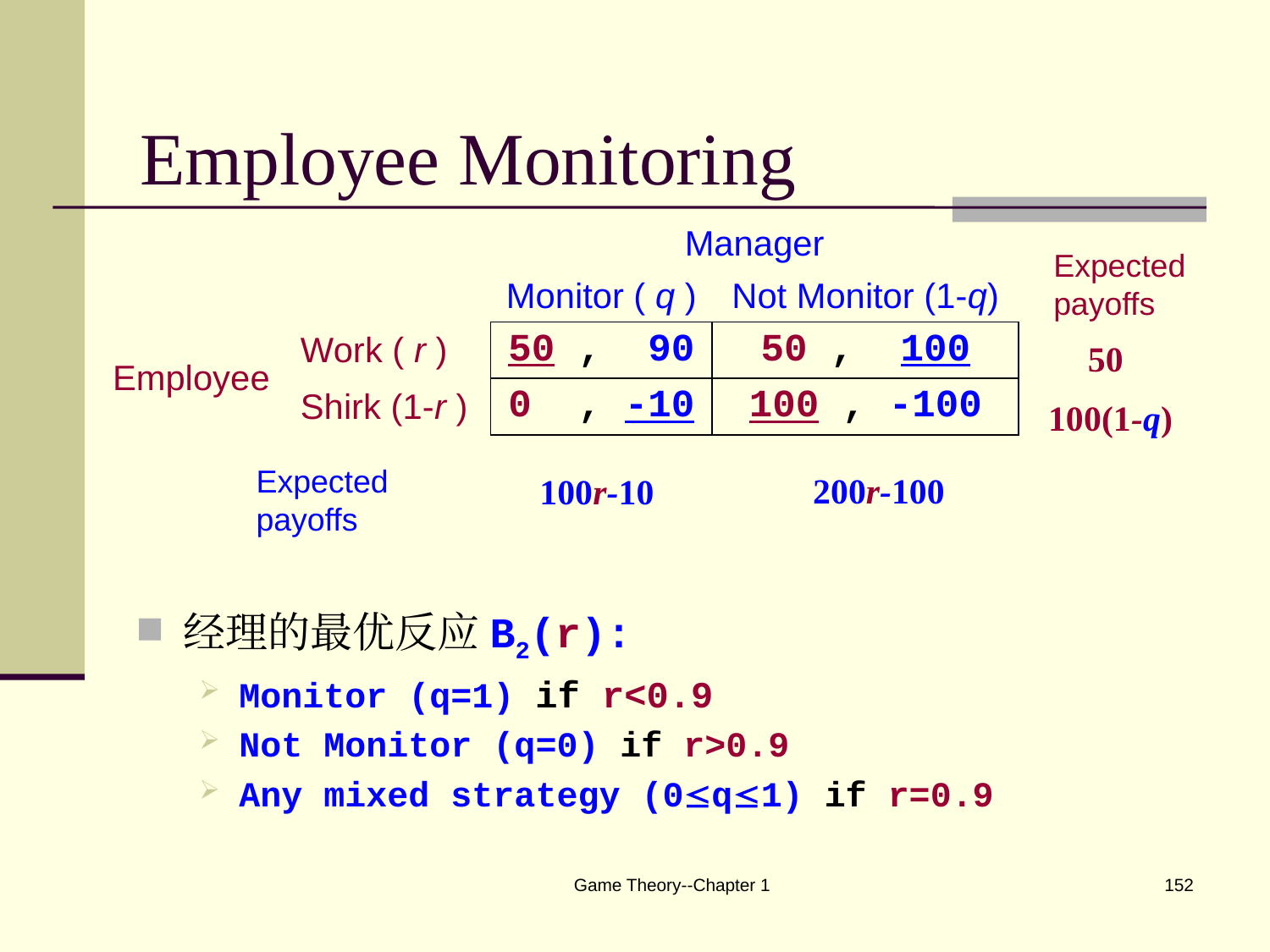

# Employee Monitoring
|  |  | Manager |  |
| --- | --- | --- | --- |
|  |  | Monitor ( q ) | Not Monitor (1-q) |
| Employee | Work ( r ) | 50 , 90 | 50 , 100 |
|  | Shirk (1-r ) | 0 , -10 | 100 , -100 |
Expected payoffs
50
100(1-q)
Expected payoffs
200r-100
100r-10
经理的最优反应B2(r):
Monitor (q=1) if r<0.9
Not Monitor (q=0) if r>0.9
Any mixed strategy (0≤q≤1) if r=0.9
Game Theory--Chapter 1
152